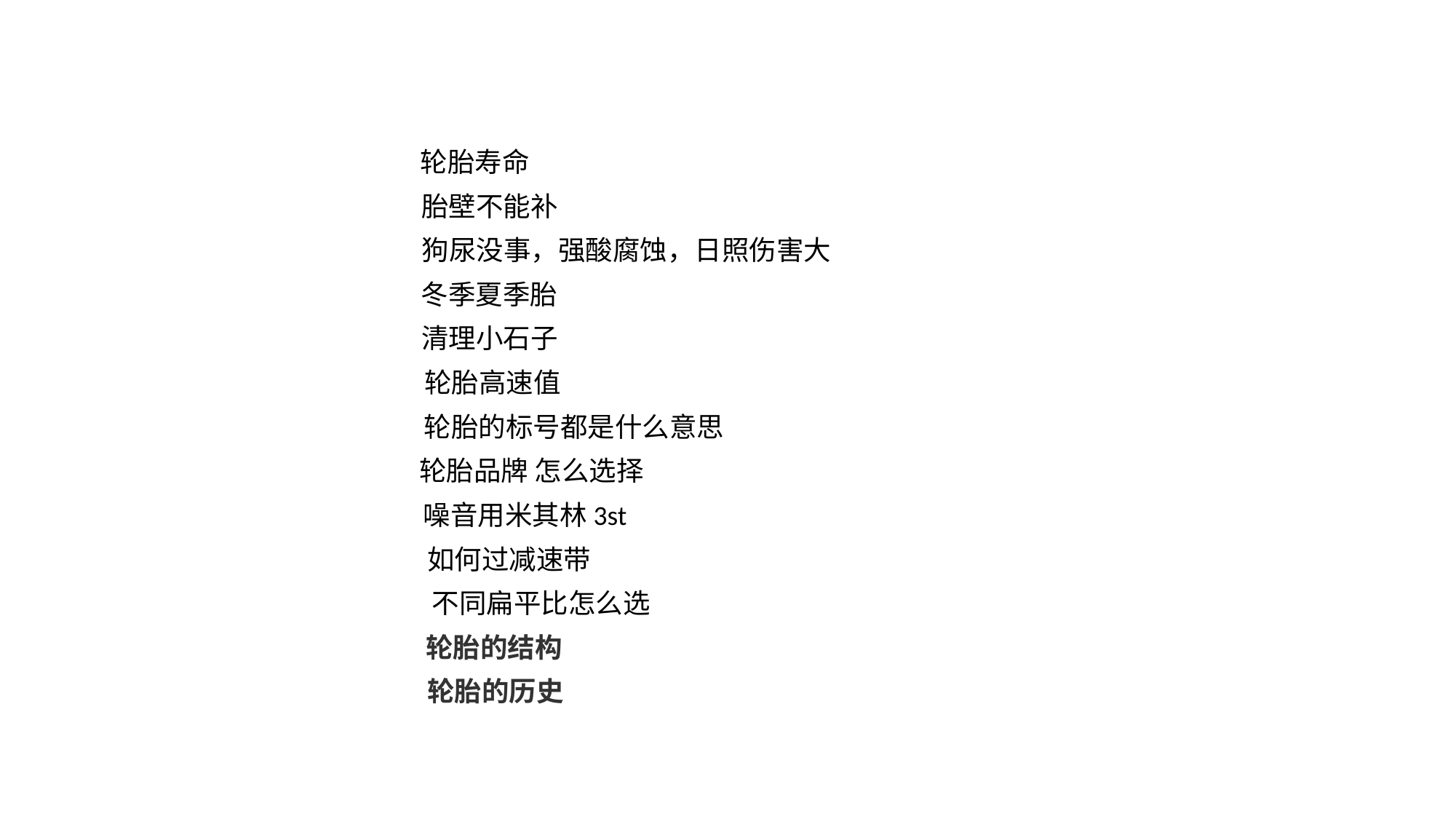

轮胎寿命
胎壁不能补
狗尿没事，强酸腐蚀，日照伤害大
冬季夏季胎
清理小石子
轮胎高速值
轮胎的标号都是什么意思
轮胎品牌 怎么选择
噪音用米其林3st
如何过减速带
不同扁平比怎么选
轮胎的结构
轮胎的历史